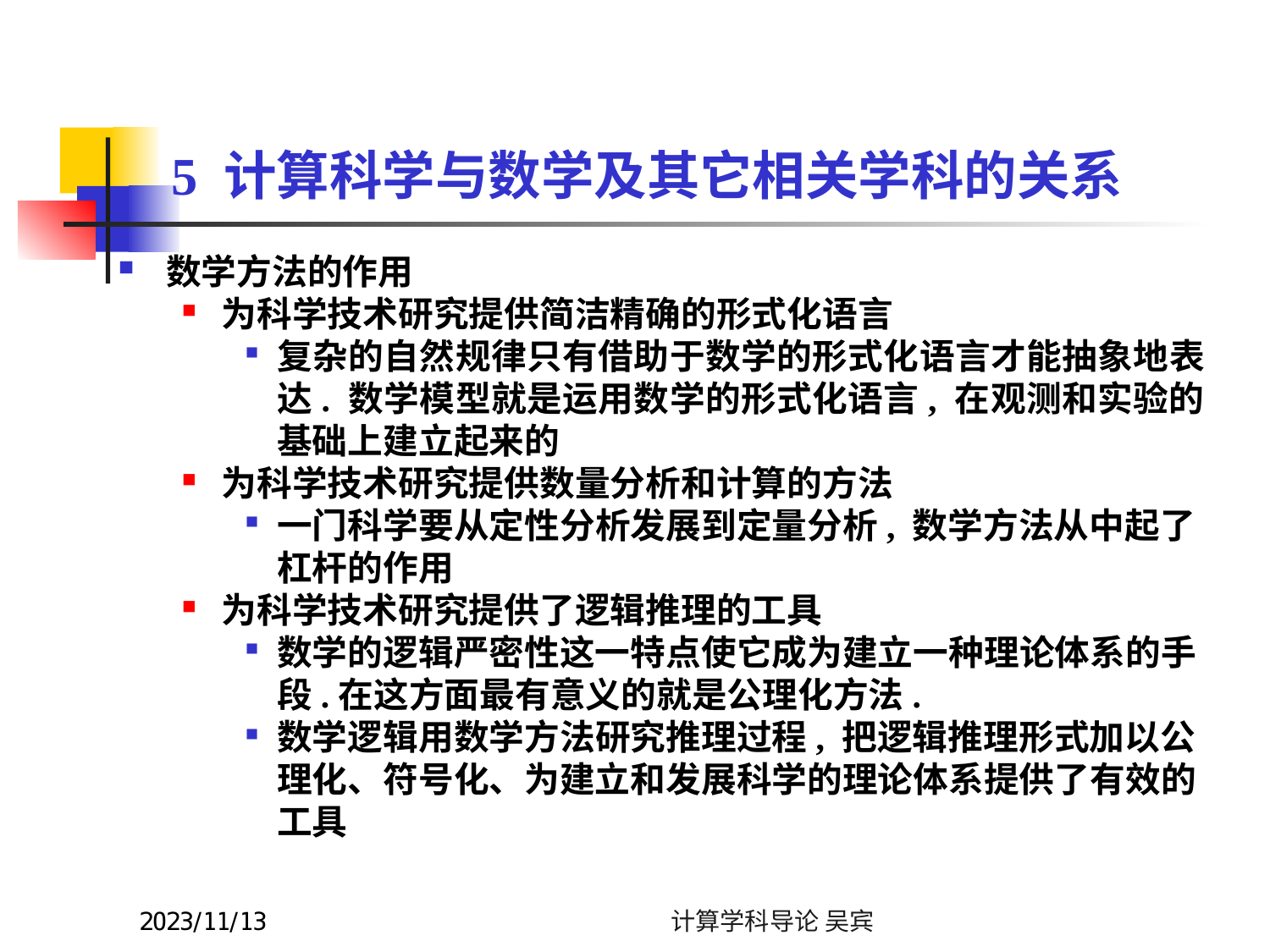

# 5 计算科学与数学及其它相关学科的关系
数学方法的作用
为科学技术研究提供简洁精确的形式化语言
复杂的自然规律只有借助于数学的形式化语言才能抽象地表达. 数学模型就是运用数学的形式化语言, 在观测和实验的基础上建立起来的
为科学技术研究提供数量分析和计算的方法
一门科学要从定性分析发展到定量分析, 数学方法从中起了杠杆的作用
为科学技术研究提供了逻辑推理的工具
数学的逻辑严密性这一特点使它成为建立一种理论体系的手段.在这方面最有意义的就是公理化方法.
数学逻辑用数学方法研究推理过程, 把逻辑推理形式加以公理化、符号化、为建立和发展科学的理论体系提供了有效的工具
2023/11/13
计算学科导论 吴宾